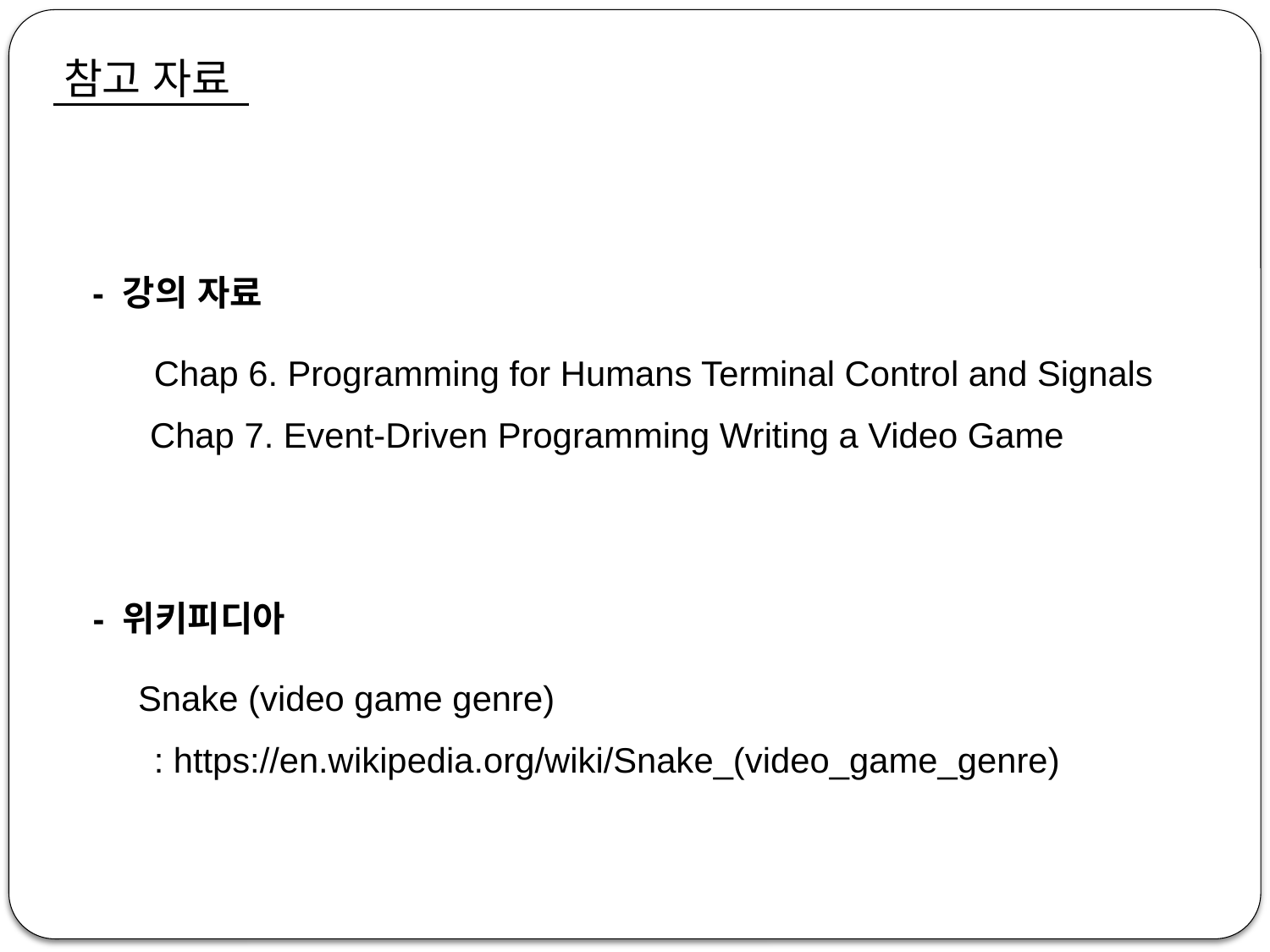

참고 자료
- 강의 자료
Chap 6. Programming for Humans Terminal Control and Signals
Chap 7. Event-Driven Programming Writing a Video Game
- 위키피디아
Snake (video game genre)
: https://en.wikipedia.org/wiki/Snake_(video_game_genre)
- Chap 6. Programming for Humans Termial Control and Signals
javax.swing